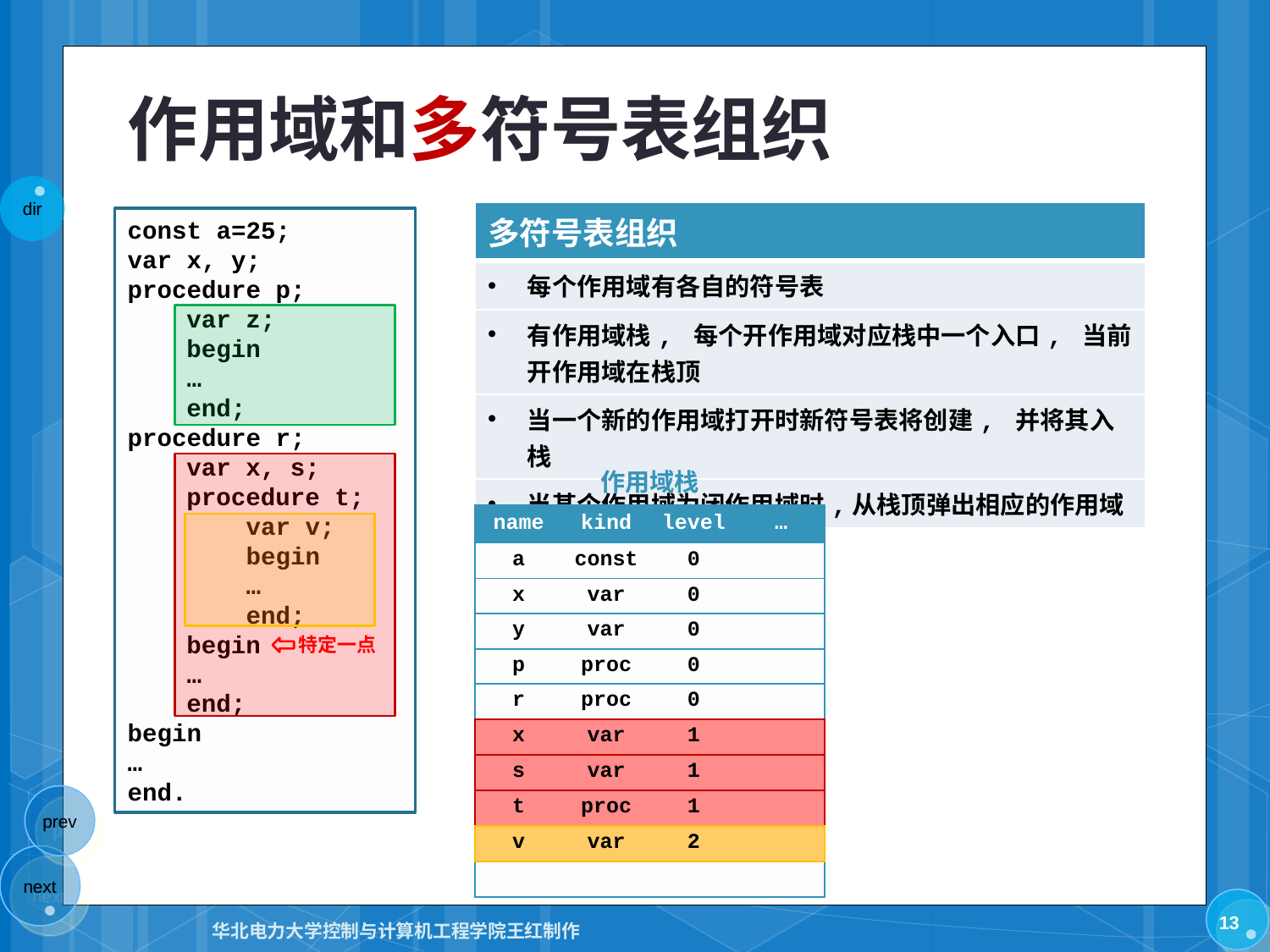

# 作用域和多符号表组织
| 多符号表组织 |
| --- |
| 每个作用域有各自的符号表 |
| 有作用域栈, 每个开作用域对应栈中一个入口, 当前开作用域在栈顶 |
| 当一个新的作用域打开时新符号表将创建, 并将其入栈 |
| 当某个作用域为闭作用域时,从栈顶弹出相应的作用域 |
const a=25;
var x, y;
procedure p;
    var z;
    begin
    …
    end;
procedure r;
    var x, s;
    procedure t;
        var v;
        begin
        …
        end;
    begin
    …
    end;
begin
…
end.
x
var
1

作用域栈
| name | kind | level | … |
| --- | --- | --- | --- |
|  |  |  |  |
|  |  |  |  |
|  |  |  |  |
|  |  |  |  |
|  |  |  |  |
|  |  |  |  |
|  |  |  |  |
|  |  |  |  |
|  |  |  |  |
|  |  |  |  |

| a | const | 0 |  |
| --- | --- | --- | --- |
| x | var | 0 |  |
| y | var | 0 |  |
| p | proc | 0 |  |
特定一点

| z | var | 1 |  |
| --- | --- | --- | --- |
| r | proc | 0 |  |
| --- | --- | --- | --- |
| x | var | 1 |  |
| --- | --- | --- | --- |
| s | var | 1 |  |
| t | proc | 1 |  |
| v | var | 2 |  |
| --- | --- | --- | --- |
13
华北电力大学控制与计算机工程学院王红制作